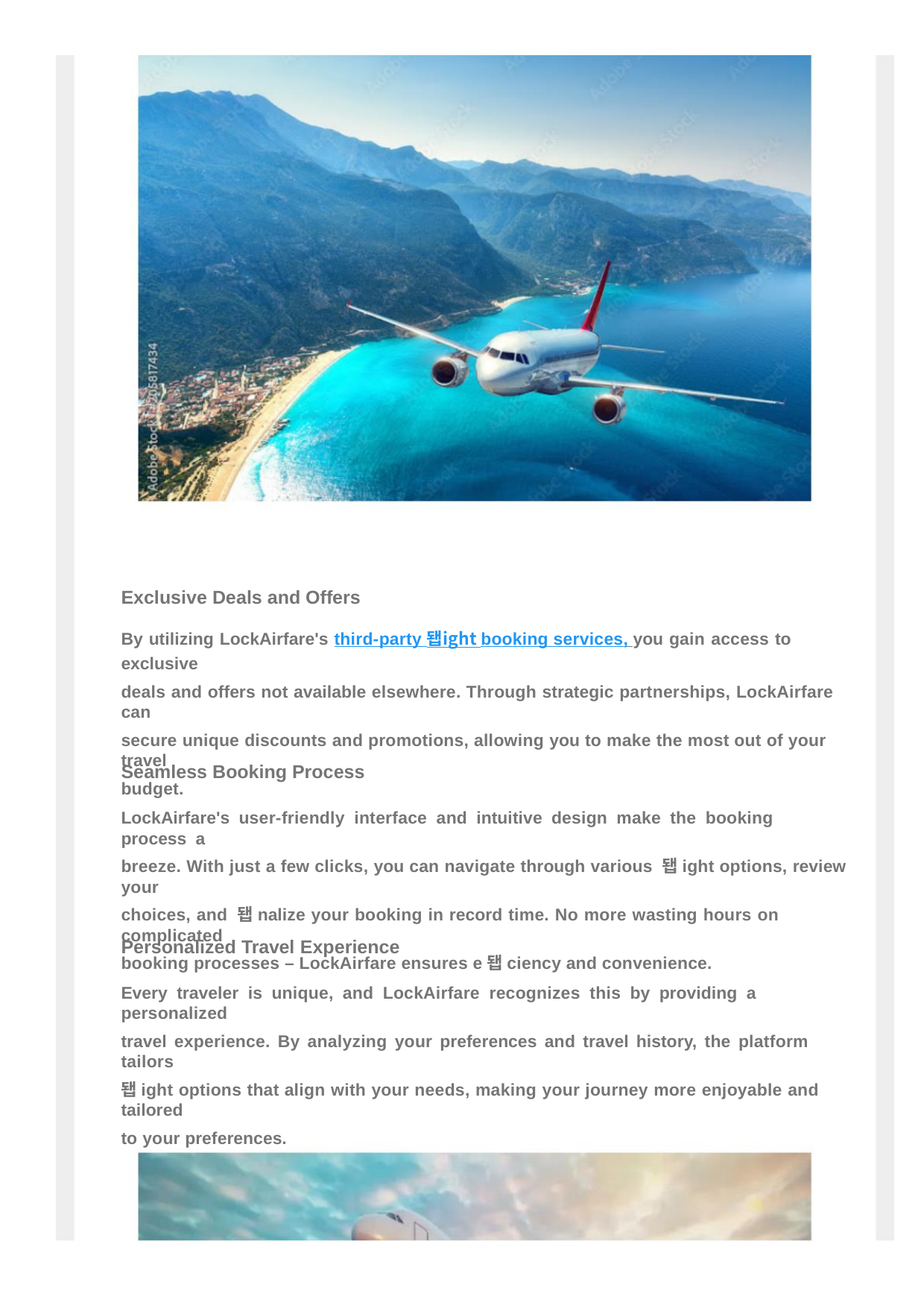

Exclusive Deals and Offers
By utilizing LockAirfare's third-party 됍ight booking services, you gain access to exclusive
deals and offers not available elsewhere. Through strategic partnerships, LockAirfare can
secure unique discounts and promotions, allowing you to make the most out of your travel
budget.
Seamless Booking Process
LockAirfare's user-friendly interface and intuitive design make the booking process a
breeze. With just a few clicks, you can navigate through various 됍ight options, review your
choices, and 됍nalize your booking in record time. No more wasting hours on complicated
booking processes – LockAirfare ensures e됍ciency and convenience.
Personalized Travel Experience
Every traveler is unique, and LockAirfare recognizes this by providing a personalized
travel experience. By analyzing your preferences and travel history, the platform tailors
됍ight options that align with your needs, making your journey more enjoyable and tailored
to your preferences.